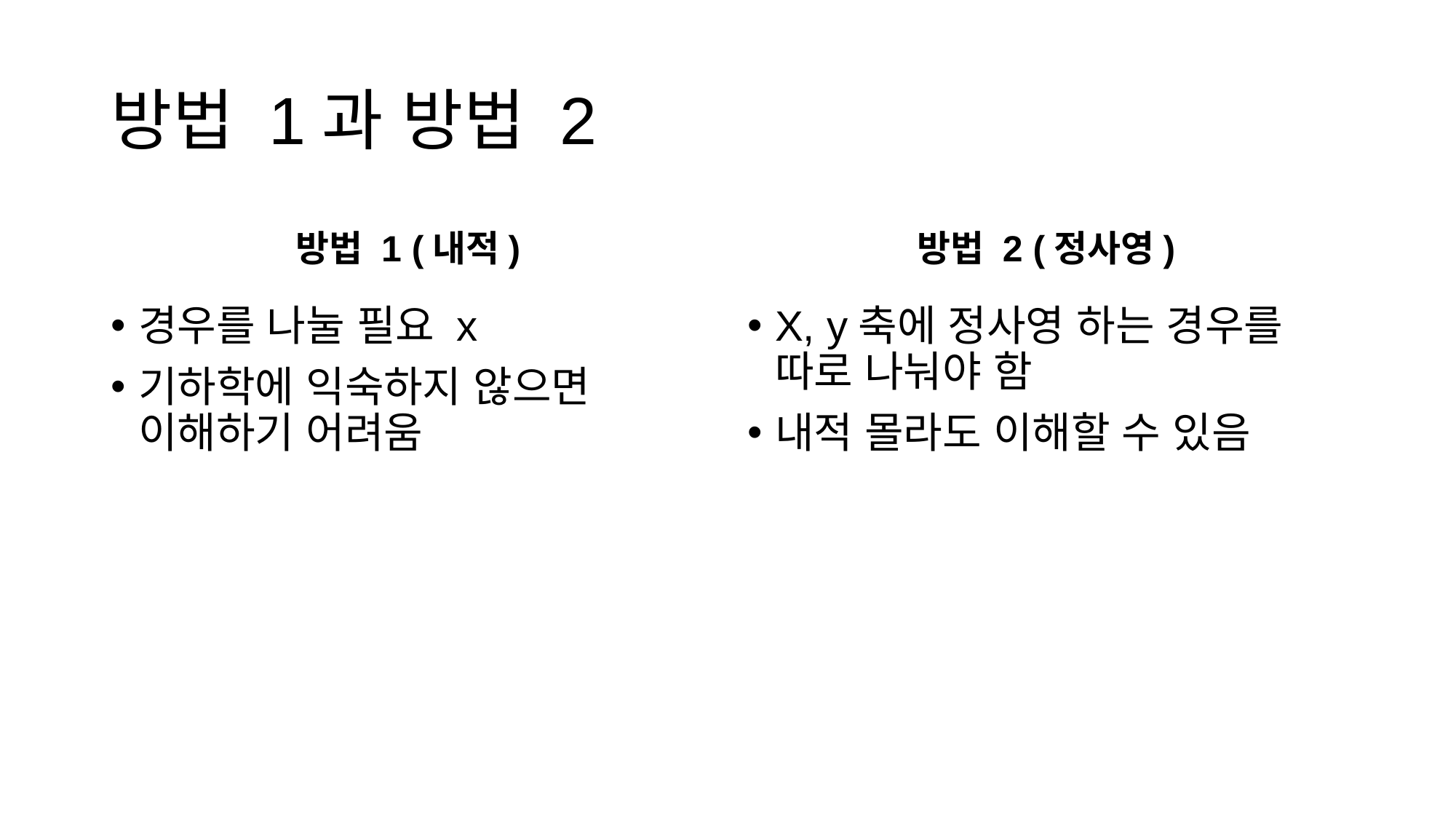

# 방법 1과 방법 2
방법 1 (내적)
방법 2 (정사영)
경우를 나눌 필요 x
기하학에 익숙하지 않으면 이해하기 어려움
X, y축에 정사영 하는 경우를 따로 나눠야 함
내적 몰라도 이해할 수 있음